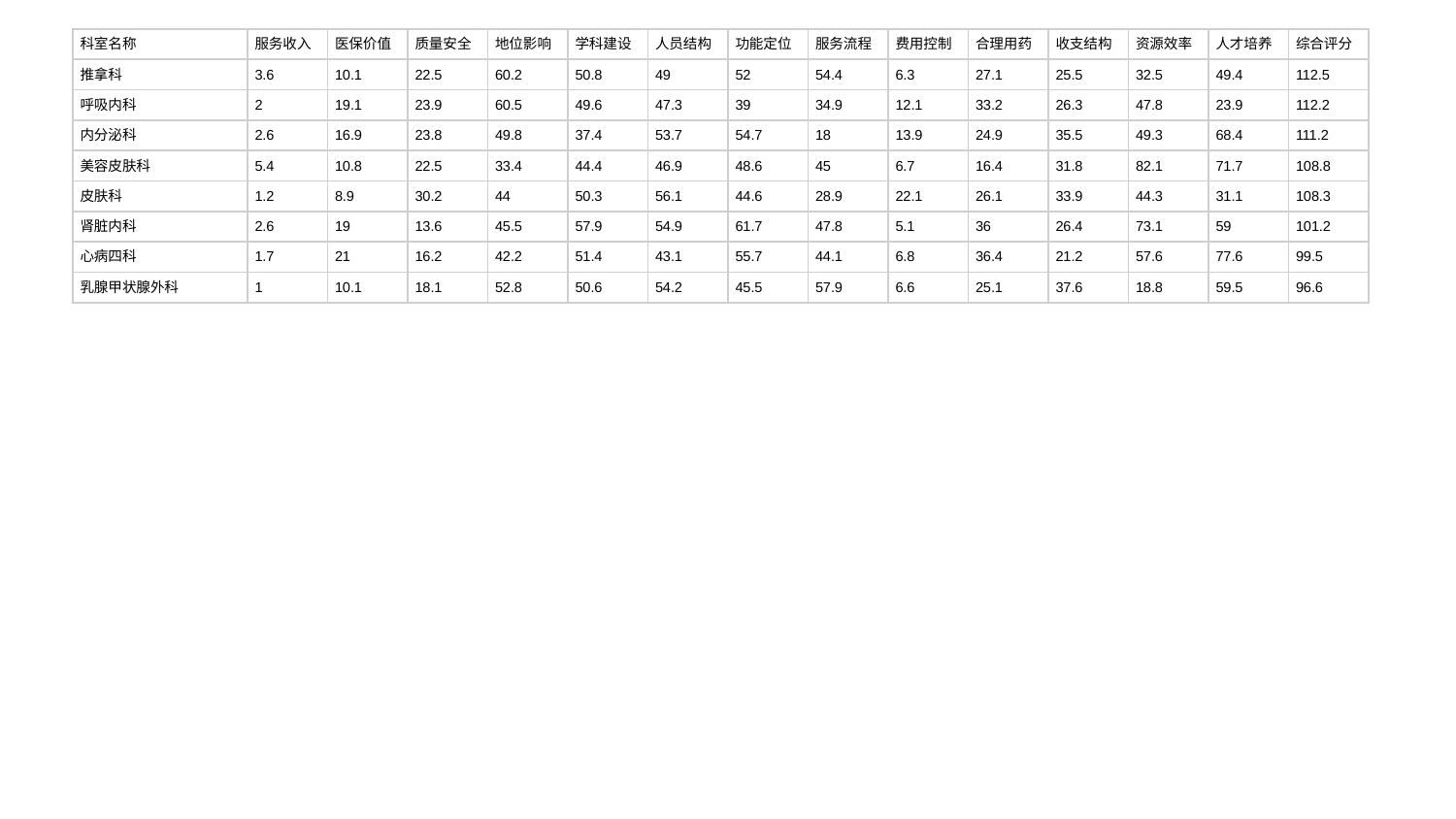

| 科室名称 | 服务收入 | 医保价值 | 质量安全 | 地位影响 | 学科建设 | 人员结构 | 功能定位 | 服务流程 | 费用控制 | 合理用药 | 收支结构 | 资源效率 | 人才培养 | 综合评分 |
| --- | --- | --- | --- | --- | --- | --- | --- | --- | --- | --- | --- | --- | --- | --- |
| 推拿科 | 3.6 | 10.1 | 22.5 | 60.2 | 50.8 | 49 | 52 | 54.4 | 6.3 | 27.1 | 25.5 | 32.5 | 49.4 | 112.5 |
| 呼吸内科 | 2 | 19.1 | 23.9 | 60.5 | 49.6 | 47.3 | 39 | 34.9 | 12.1 | 33.2 | 26.3 | 47.8 | 23.9 | 112.2 |
| 内分泌科 | 2.6 | 16.9 | 23.8 | 49.8 | 37.4 | 53.7 | 54.7 | 18 | 13.9 | 24.9 | 35.5 | 49.3 | 68.4 | 111.2 |
| 美容皮肤科 | 5.4 | 10.8 | 22.5 | 33.4 | 44.4 | 46.9 | 48.6 | 45 | 6.7 | 16.4 | 31.8 | 82.1 | 71.7 | 108.8 |
| 皮肤科 | 1.2 | 8.9 | 30.2 | 44 | 50.3 | 56.1 | 44.6 | 28.9 | 22.1 | 26.1 | 33.9 | 44.3 | 31.1 | 108.3 |
| 肾脏内科 | 2.6 | 19 | 13.6 | 45.5 | 57.9 | 54.9 | 61.7 | 47.8 | 5.1 | 36 | 26.4 | 73.1 | 59 | 101.2 |
| 心病四科 | 1.7 | 21 | 16.2 | 42.2 | 51.4 | 43.1 | 55.7 | 44.1 | 6.8 | 36.4 | 21.2 | 57.6 | 77.6 | 99.5 |
| 乳腺甲状腺外科 | 1 | 10.1 | 18.1 | 52.8 | 50.6 | 54.2 | 45.5 | 57.9 | 6.6 | 25.1 | 37.6 | 18.8 | 59.5 | 96.6 |